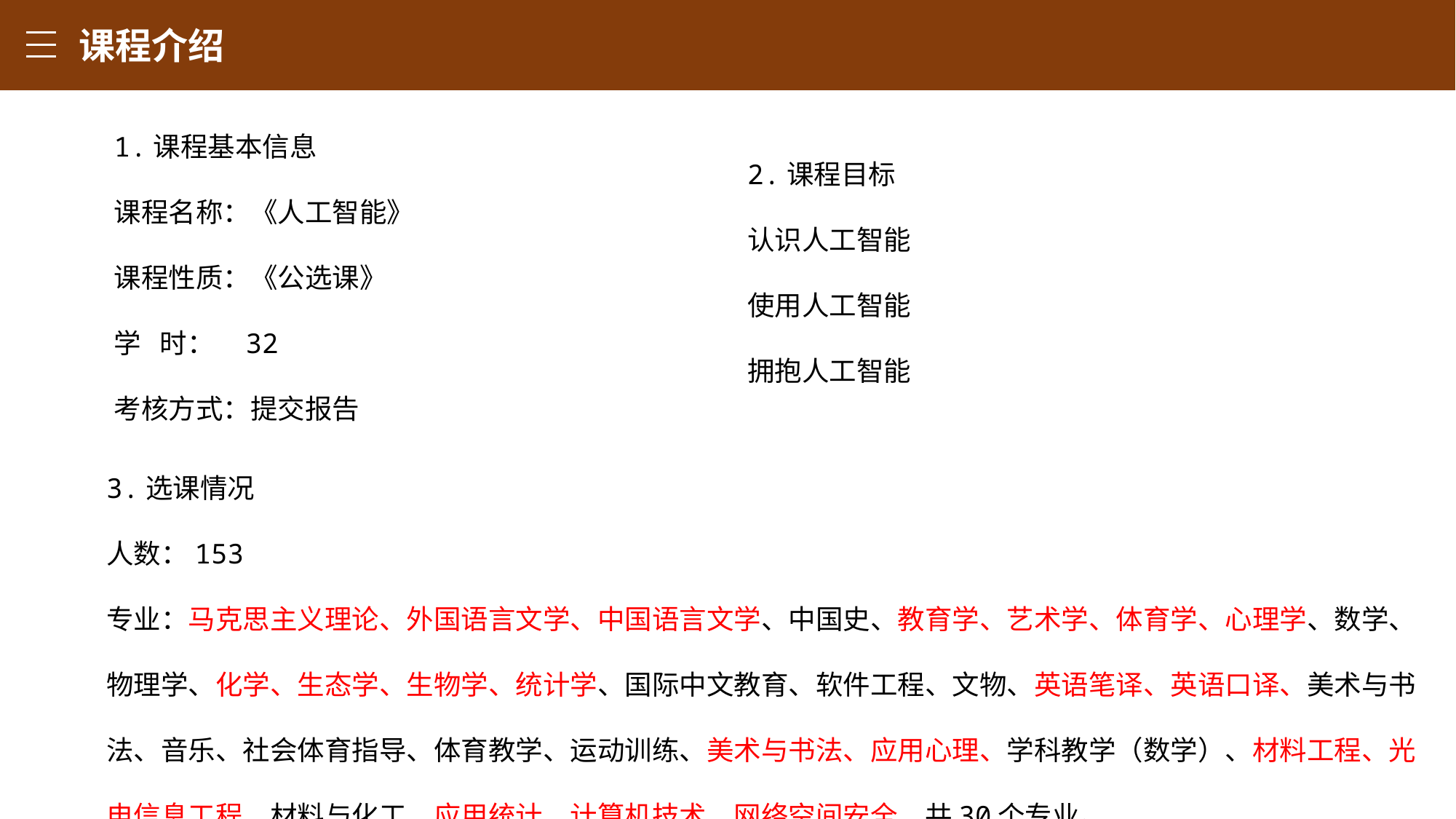

课程介绍
1.课程基本信息

课程名称：《人工智能》

课程性质：《公选课》

学   时：    32

考核方式：提交报告
2.课程目标

认识人工智能

使用人工智能

拥抱人工智能
3.选课情况
人数：153
专业：马克思主义理论、外国语言文学、中国语言文学、中国史、教育学、艺术学、体育学、心理学、数学、物理学、化学、生态学、生物学、统计学、国际中文教育、软件工程、文物、英语笔译、英语口译、美术与书法、音乐、社会体育指导、体育教学、运动训练、美术与书法、应用心理、学科教学（数学）、材料工程、光电信息工程、材料与化工、应用统计、计算机技术、网络空间安全，共30个专业。